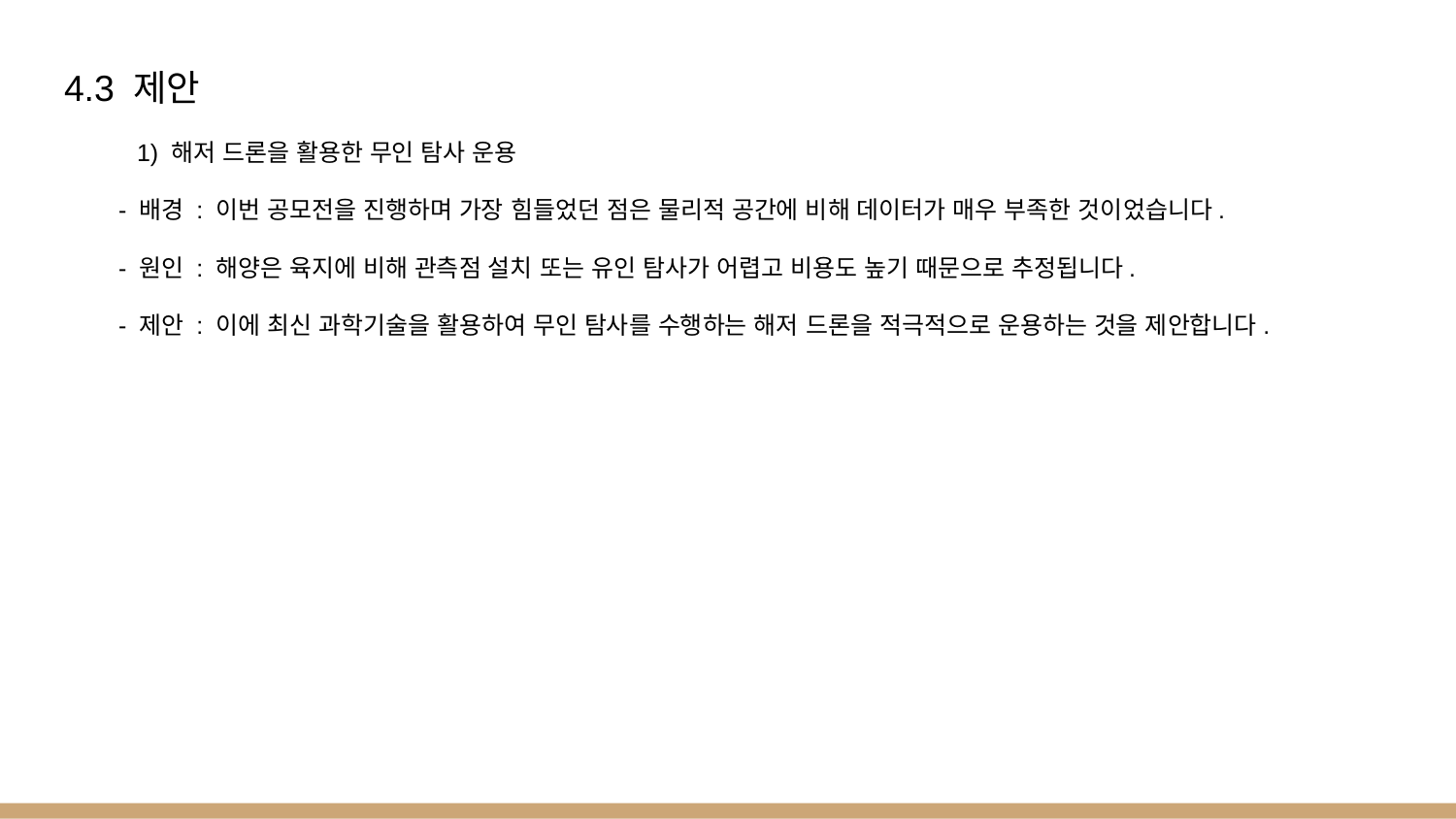

4.3 제안
1) 해저 드론을 활용한 무인 탐사 운용
        - 배경 : 이번 공모전을 진행하며 가장 힘들었던 점은 물리적 공간에 비해 데이터가 매우 부족한 것이었습니다.
        - 원인 : 해양은 육지에 비해 관측점 설치 또는 유인 탐사가 어렵고 비용도 높기 때문으로 추정됩니다.
        - 제안 : 이에 최신 과학기술을 활용하여 무인 탐사를 수행하는 해저 드론을 적극적으로 운용하는 것을 제안합니다.